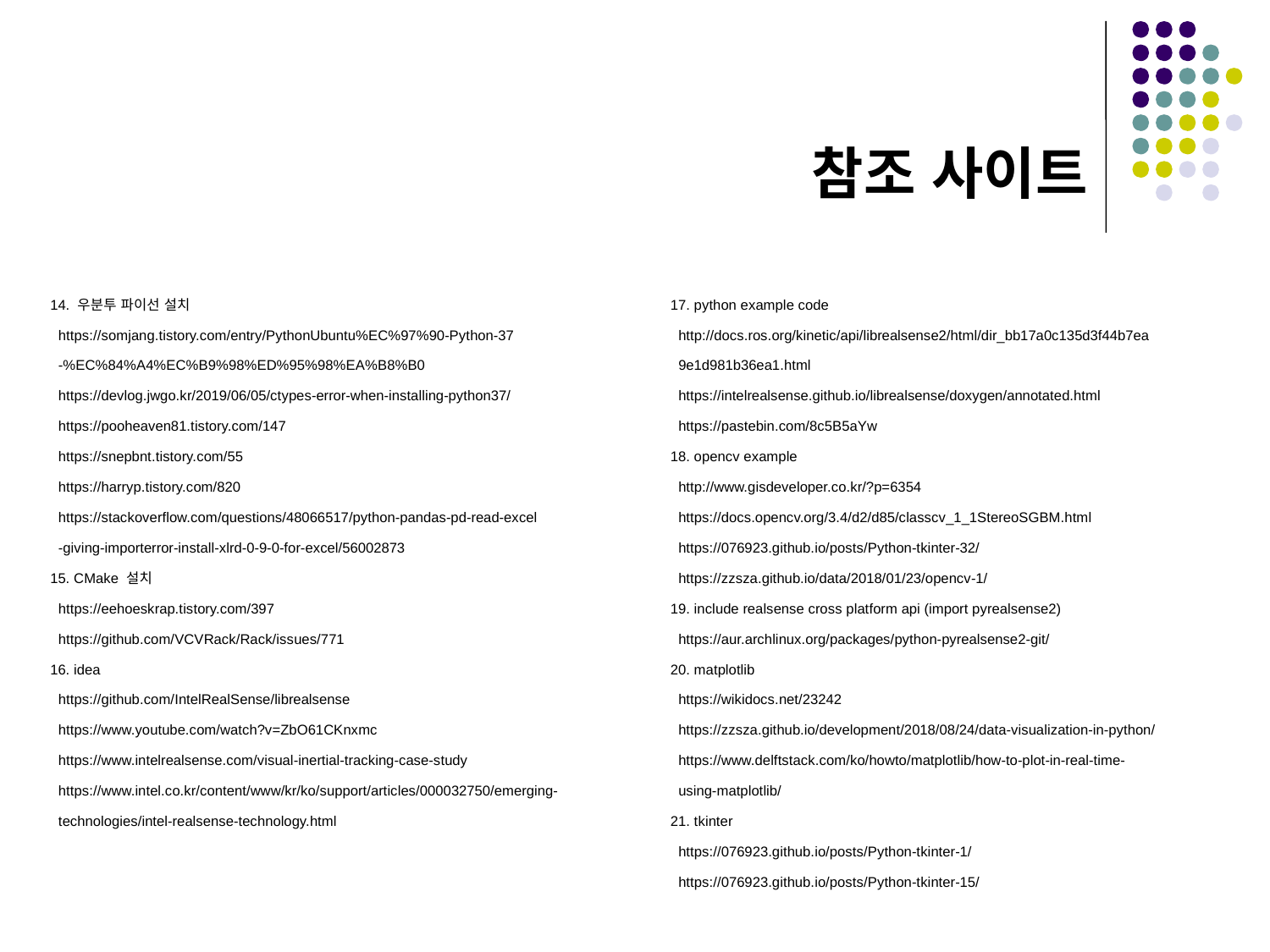

# 참조 사이트
14. 우분투 파이선 설치
  https://somjang.tistory.com/entry/PythonUbuntu%EC%97%90-Python-37
  -%EC%84%A4%EC%B9%98%ED%95%98%EA%B8%B0
  https://devlog.jwgo.kr/2019/06/05/ctypes-error-when-installing-python37/
  https://pooheaven81.tistory.com/147
  https://snepbnt.tistory.com/55
  https://harryp.tistory.com/820
  https://stackoverflow.com/questions/48066517/python-pandas-pd-read-excel
  -giving-importerror-install-xlrd-0-9-0-for-excel/56002873
15. CMake 설치
  https://eehoeskrap.tistory.com/397
  https://github.com/VCVRack/Rack/issues/771
16. idea
  https://github.com/IntelRealSense/librealsense
  https://www.youtube.com/watch?v=ZbO61CKnxmc
  https://www.intelrealsense.com/visual-inertial-tracking-case-study
  https://www.intel.co.kr/content/www/kr/ko/support/articles/000032750/emerging-
  technologies/intel-realsense-technology.html
17. python example code
  http://docs.ros.org/kinetic/api/librealsense2/html/dir_bb17a0c135d3f44b7ea
  9e1d981b36ea1.html
  https://intelrealsense.github.io/librealsense/doxygen/annotated.html
  https://pastebin.com/8c5B5aYw
18. opencv example
  http://www.gisdeveloper.co.kr/?p=6354
  https://docs.opencv.org/3.4/d2/d85/classcv_1_1StereoSGBM.html
  https://076923.github.io/posts/Python-tkinter-32/
  https://zzsza.github.io/data/2018/01/23/opencv-1/
19. include realsense cross platform api (import pyrealsense2)
  https://aur.archlinux.org/packages/python-pyrealsense2-git/
20. matplotlib
  https://wikidocs.net/23242
  https://zzsza.github.io/development/2018/08/24/data-visualization-in-python/
  https://www.delftstack.com/ko/howto/matplotlib/how-to-plot-in-real-time-
  using-matplotlib/
21. tkinter
  https://076923.github.io/posts/Python-tkinter-1/
  https://076923.github.io/posts/Python-tkinter-15/